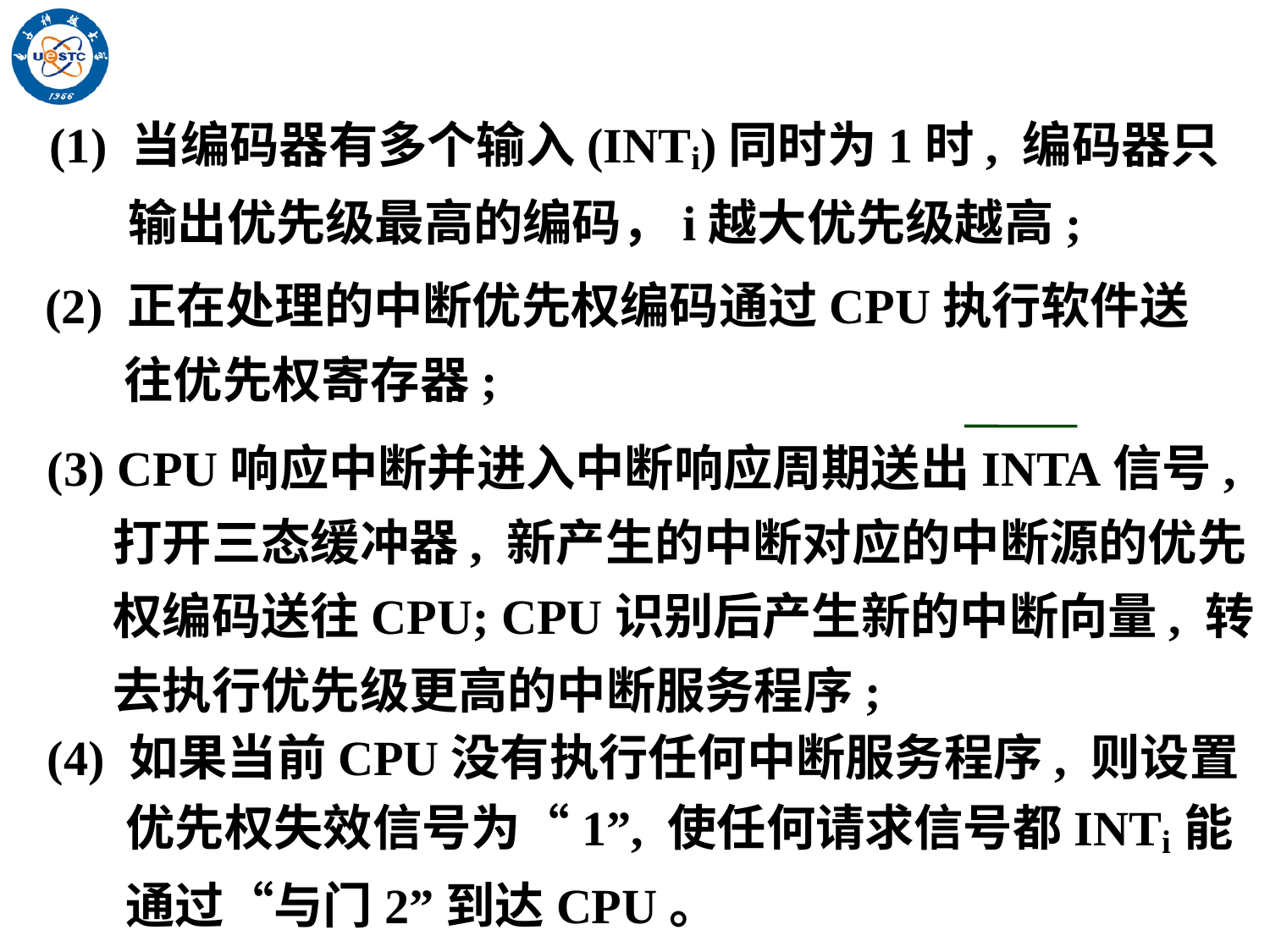

(1) 当编码器有多个输入(INTi)同时为1时, 编码器只输出优先级最高的编码，i越大优先级越高;
(2) 正在处理的中断优先权编码通过CPU执行软件送往优先权寄存器;
(3) CPU响应中断并进入中断响应周期送出INTA信号, 打开三态缓冲器, 新产生的中断对应的中断源的优先权编码送往CPU; CPU识别后产生新的中断向量, 转去执行优先级更高的中断服务程序;

(4) 如果当前CPU没有执行任何中断服务程序, 则设置优先权失效信号为“1”, 使任何请求信号都INTi能通过“与门2”到达CPU。